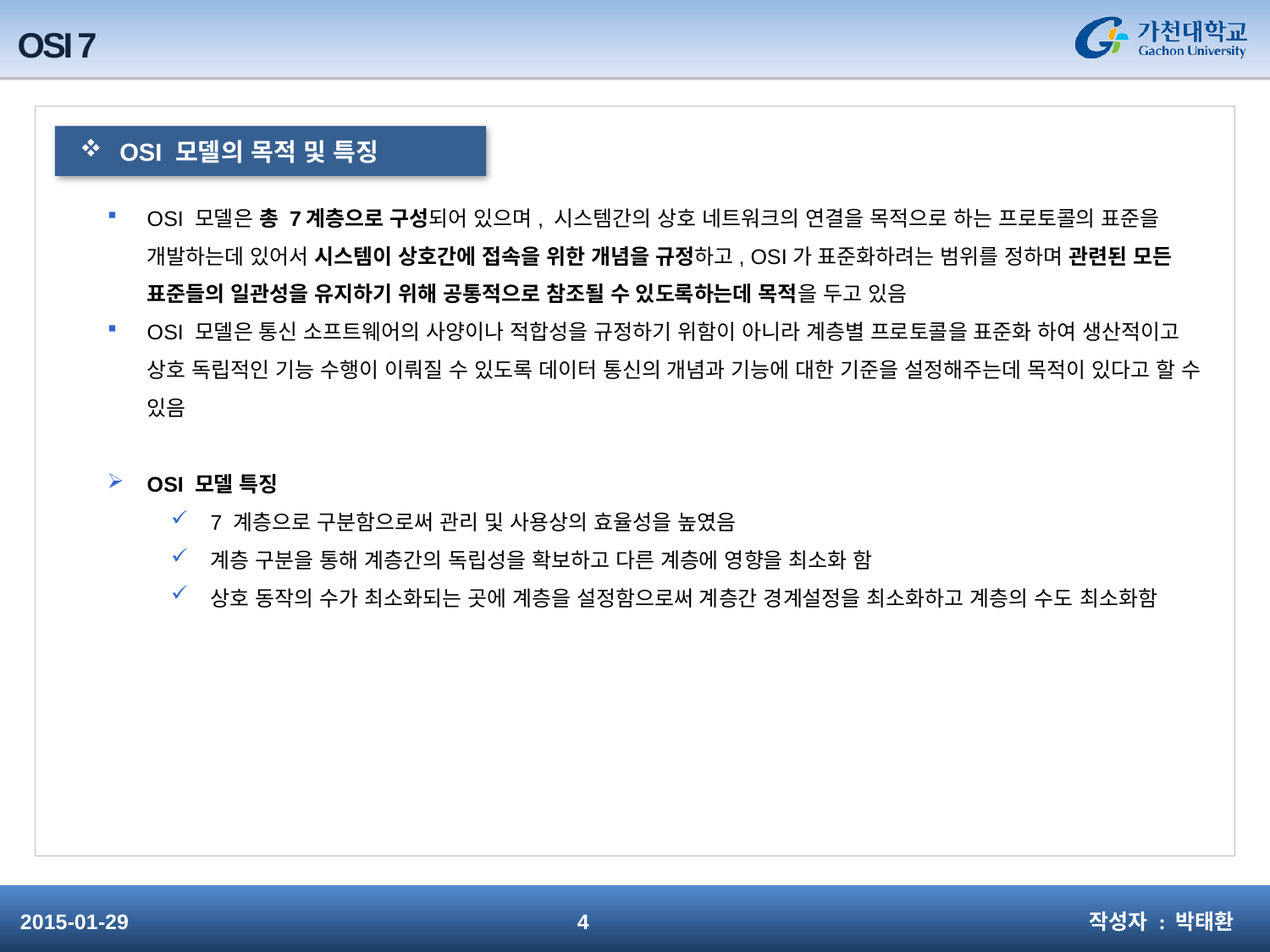

# OSI 7

OSI 모델의 목적 및 특징
OSI 모델은 총 7계층으로 구성되어 있으며, 시스템간의 상호 네트워크의 연결을 목적으로 하는 프로토콜의 표준을 개발하는데 있어서 시스템이 상호간에 접속을 위한 개념을 규정하고, OSI가 표준화하려는 범위를 정하며 관련된 모든 표준들의 일관성을 유지하기 위해 공통적으로 참조될 수 있도록하는데 목적을 두고 있음
OSI 모델은 통신 소프트웨어의 사양이나 적합성을 규정하기 위함이 아니라 계층별 프로토콜을 표준화 하여 생산적이고 상호 독립적인 기능 수행이 이뤄질 수 있도록 데이터 통신의 개념과 기능에 대한 기준을 설정해주는데 목적이 있다고 할 수 있음

OSI 모델 특징
7 계층으로 구분함으로써 관리 및 사용상의 효율성을 높였음
계층 구분을 통해 계층간의 독립성을 확보하고 다른 계층에 영향을 최소화 함
상호 동작의 수가 최소화되는 곳에 계층을 설정함으로써 계층간 경계설정을 최소화하고 계층의 수도 최소화함
작성자 : 박태환
2015-01-29
4